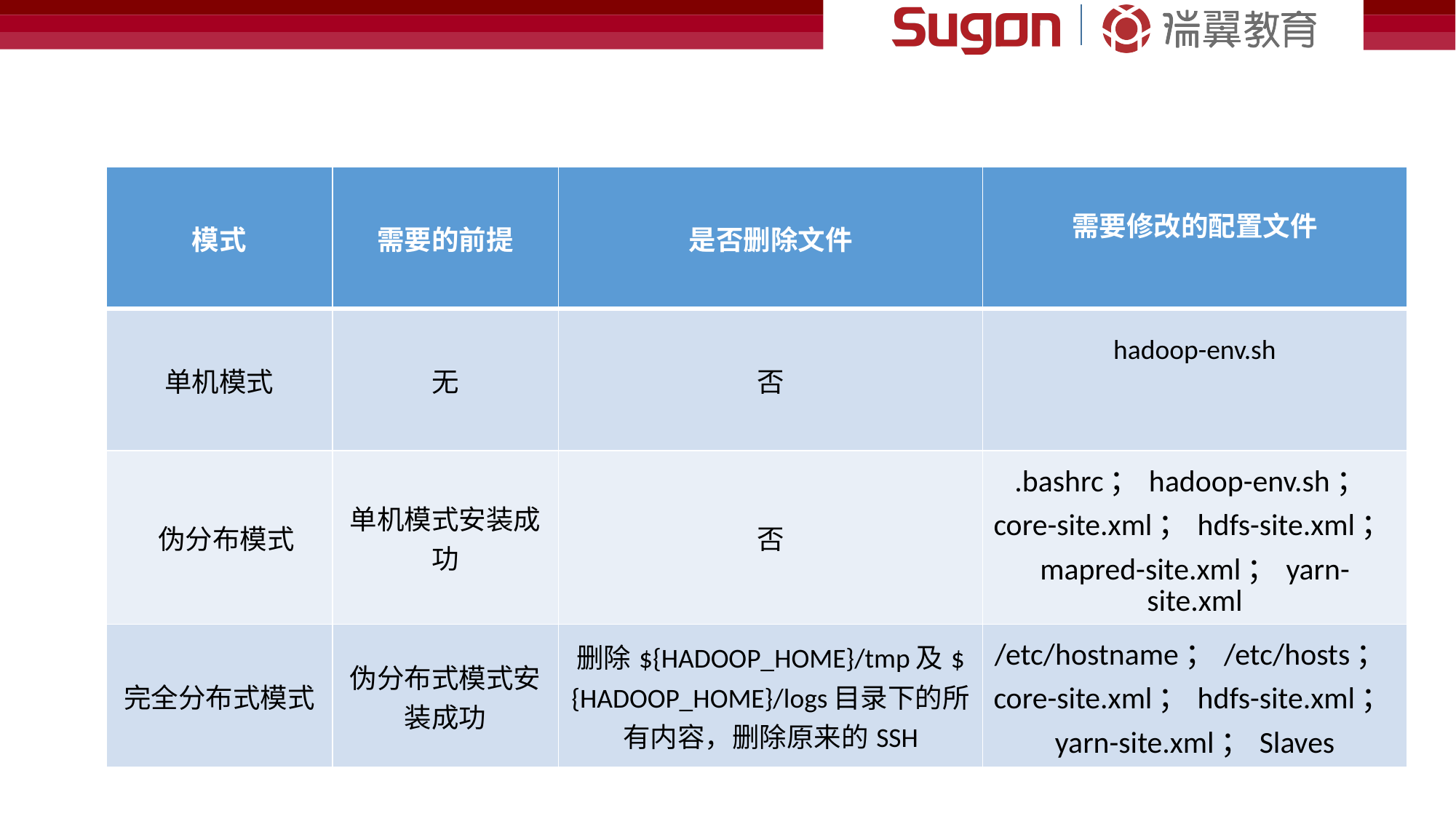

| 模式 | 需要的前提 | 是否删除文件 | 需要修改的配置文件 |
| --- | --- | --- | --- |
| 单机模式 | 无 | 否 | hadoop-env.sh |
| 伪分布模式 | 单机模式安装成功 | 否 | .bashrc；hadoop-env.sh；core-site.xml；hdfs-site.xml；mapred-site.xml；yarn-site.xml |
| 完全分布式模式 | 伪分布式模式安装成功 | 删除${HADOOP\_HOME}/tmp及${HADOOP\_HOME}/logs目录下的所有内容，删除原来的SSH | /etc/hostname；/etc/hosts；core-site.xml；hdfs-site.xml；yarn-site.xml；Slaves |